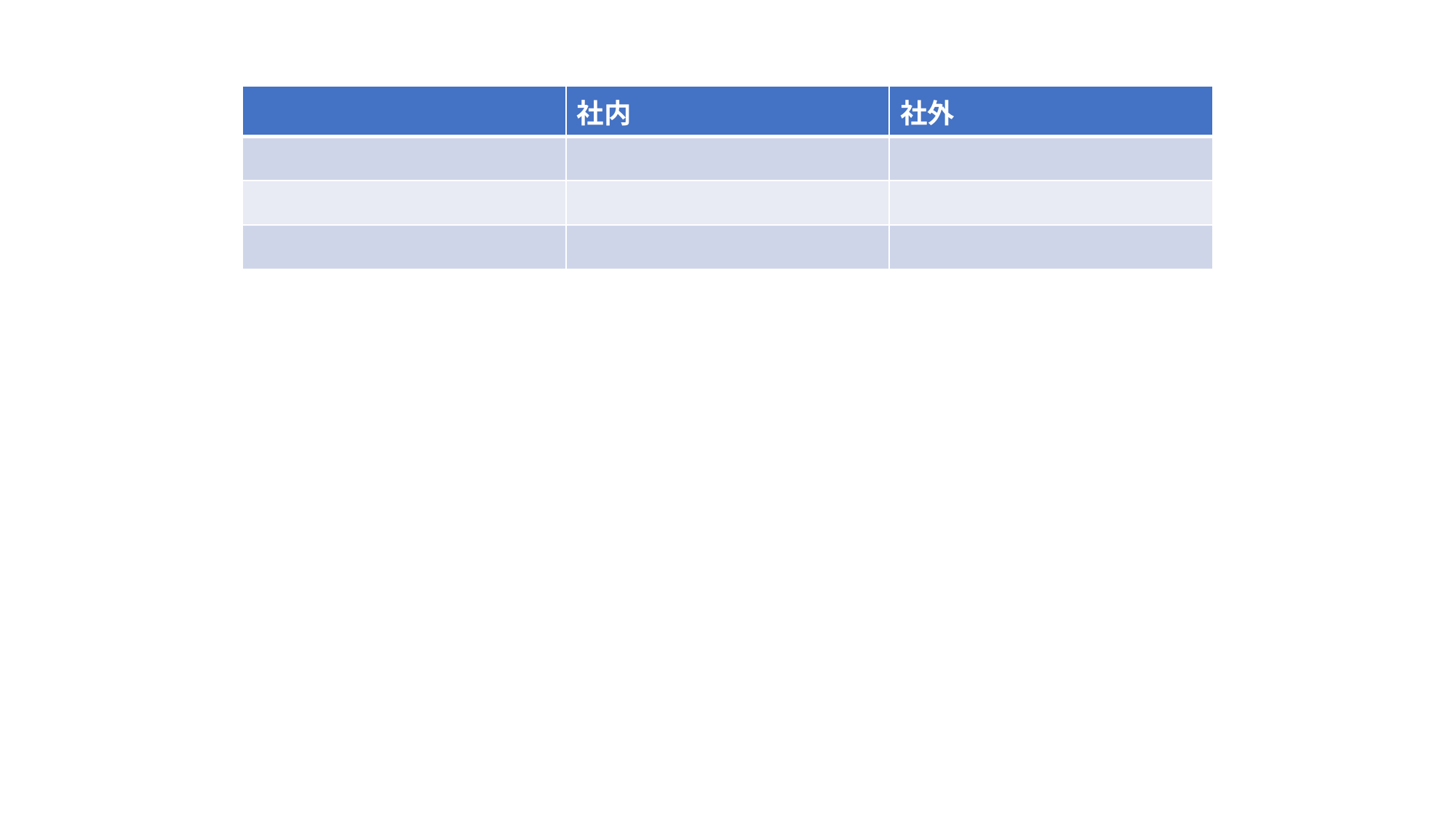

|  | 社内 | 社外 |
| --- | --- | --- |
|  |  |  |
|  |  |  |
|  |  |  |